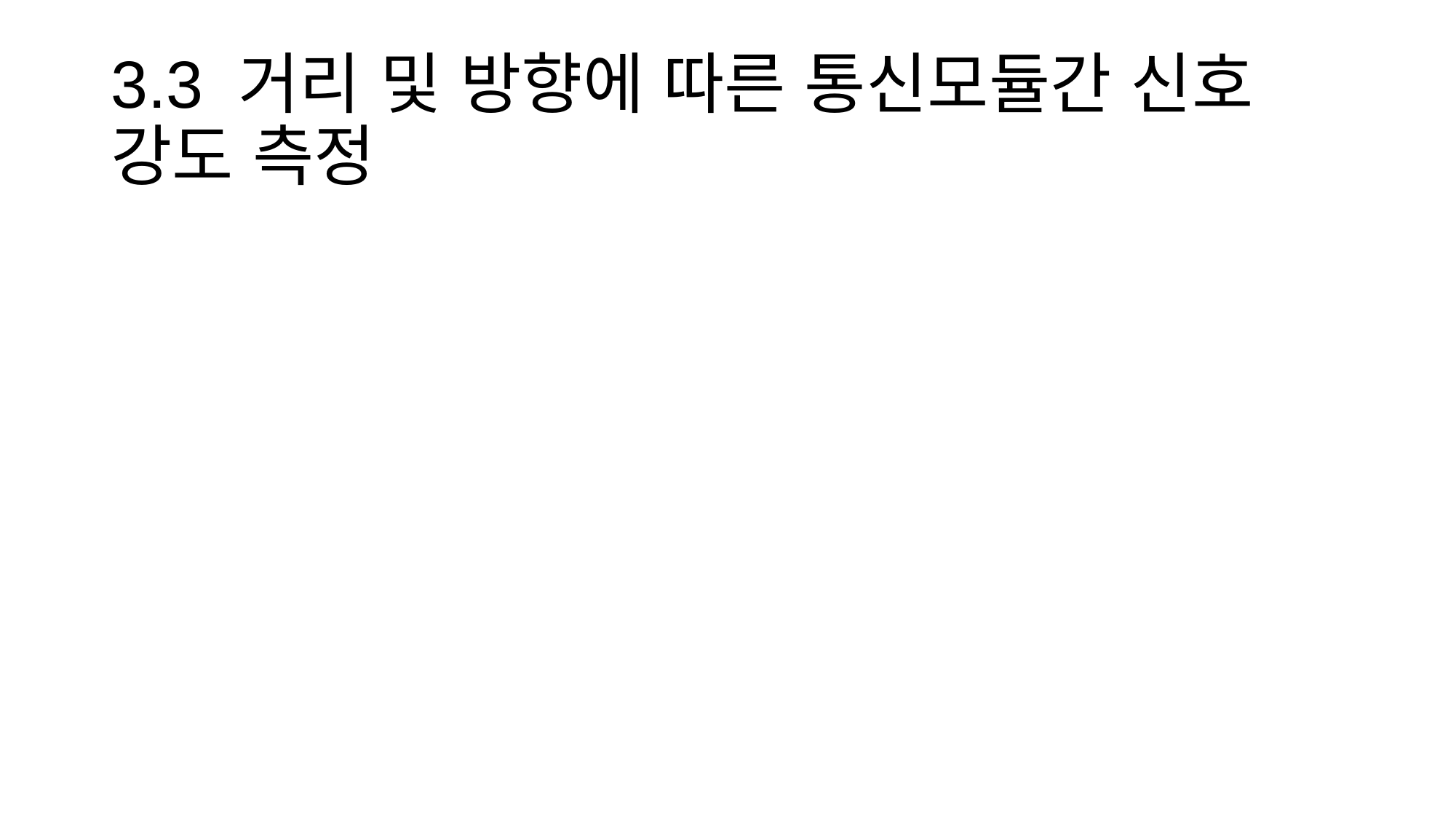

# 3.3 거리 및 방향에 따른 통신모듈간 신호 강도 측정